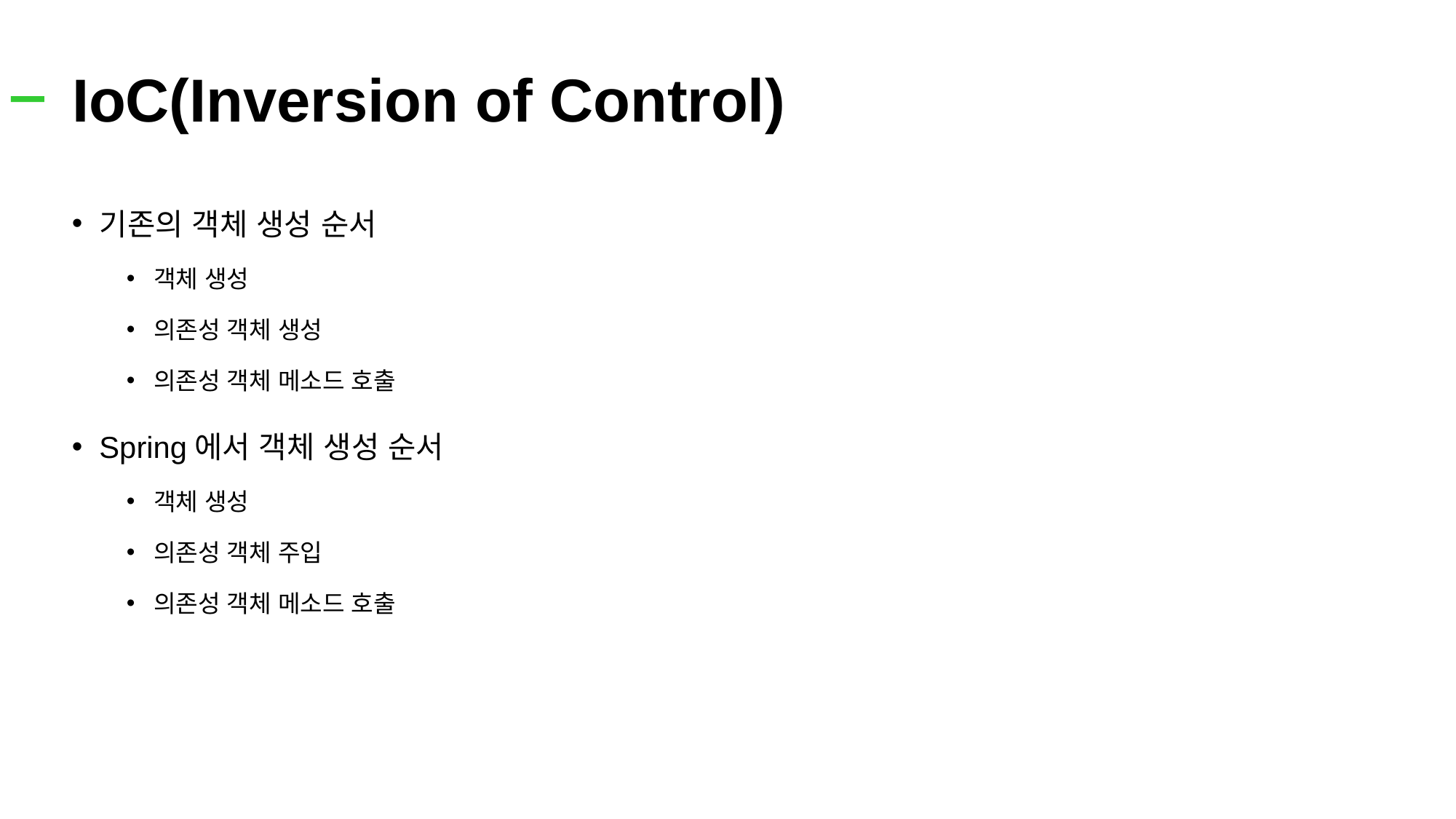

# IoC(Inversion of Control)

기존의 객체 생성 순서
객체 생성
의존성 객체 생성
의존성 객체 메소드 호출
Spring에서 객체 생성 순서
객체 생성
의존성 객체 주입
의존성 객체 메소드 호출